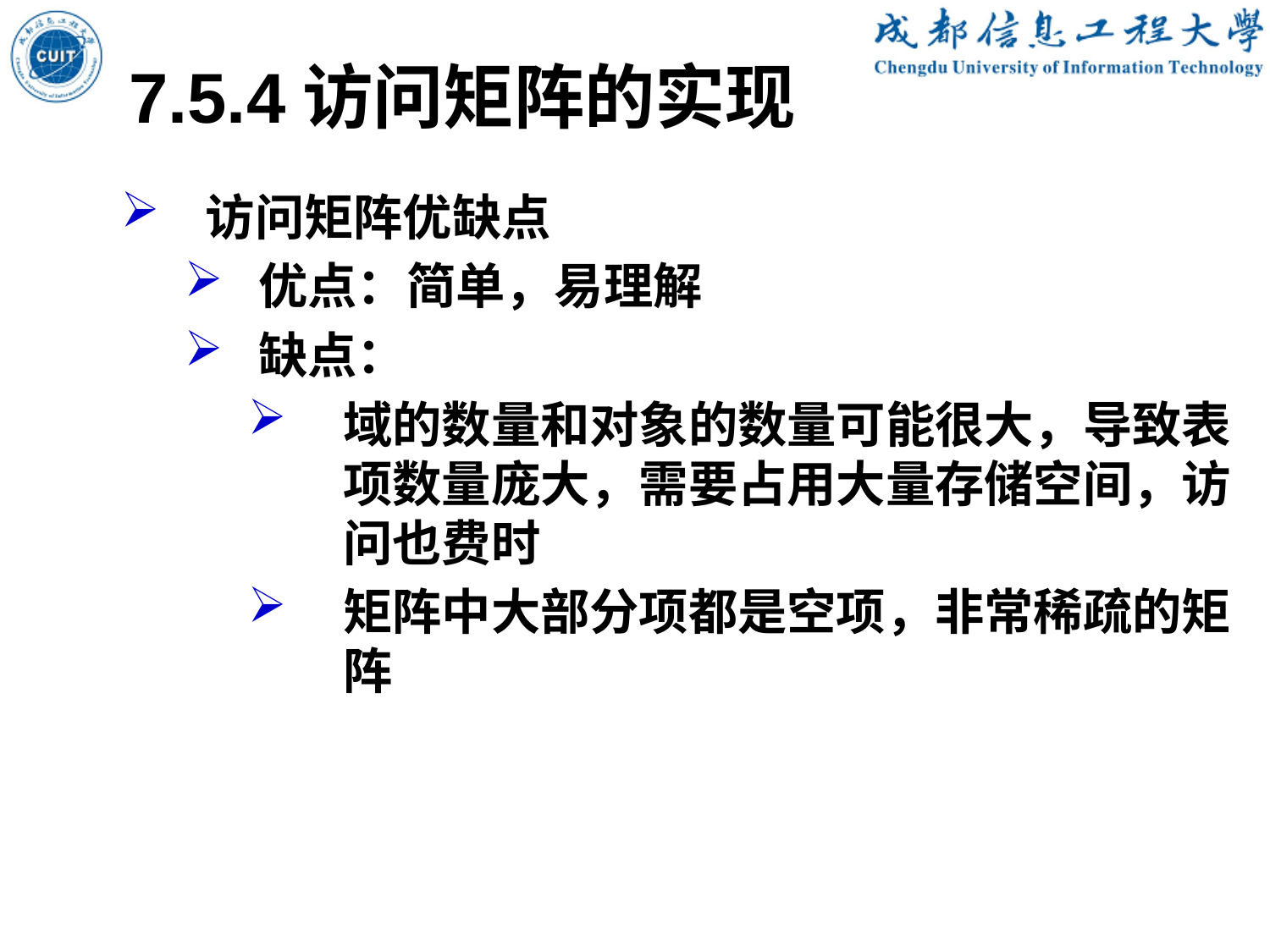

7.5.4访问矩阵的实现

访问矩阵优缺点
优点：简单，易理解
缺点：
域的数量和对象的数量可能很大，导致表项数量庞大，需要占用大量存储空间，访问也费时
矩阵中大部分项都是空项，非常稀疏的矩阵